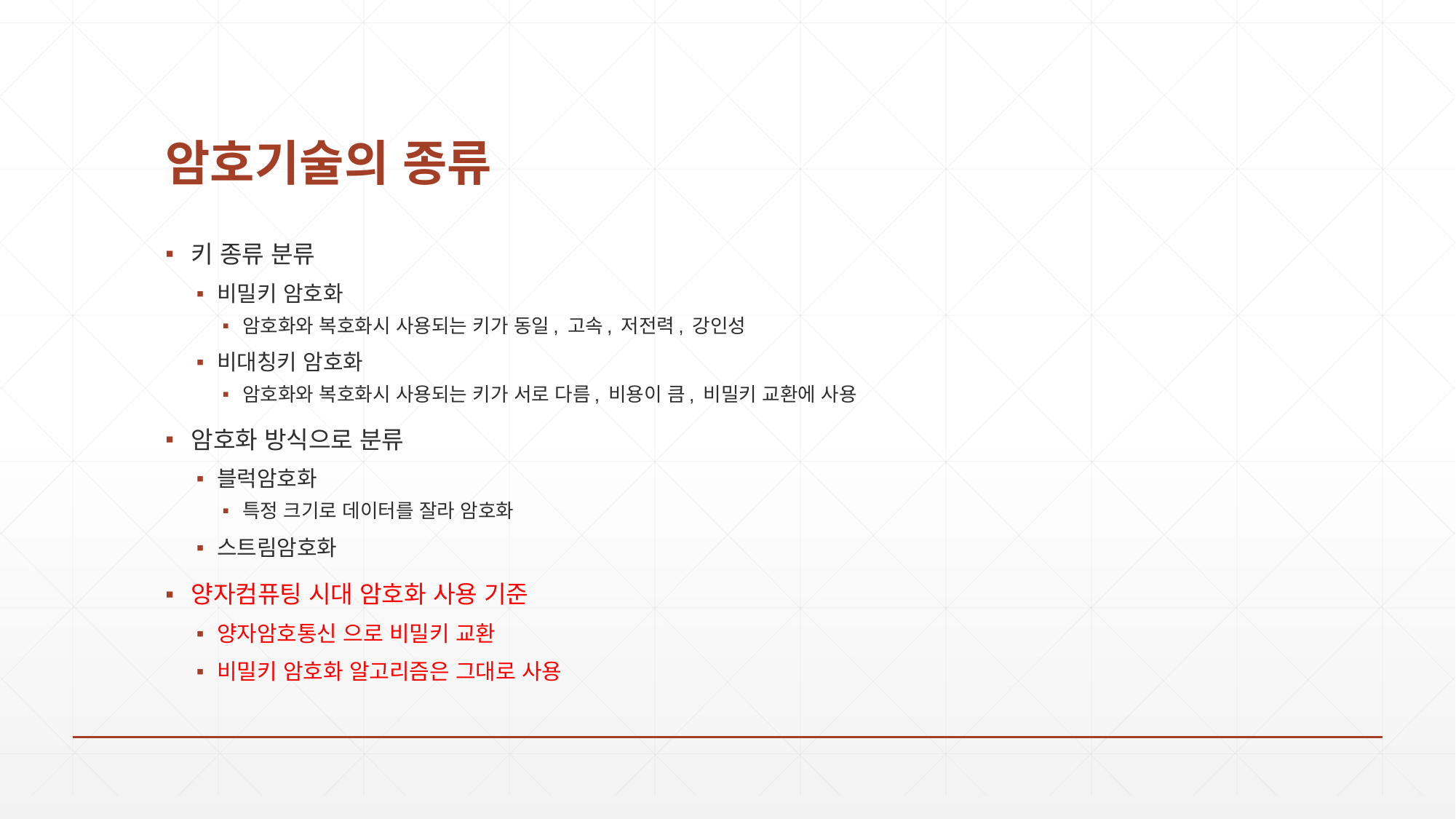

# 암호기술의 종류
키 종류 분류
비밀키 암호화
암호화와 복호화시 사용되는 키가 동일, 고속, 저전력, 강인성
비대칭키 암호화
암호화와 복호화시 사용되는 키가 서로 다름, 비용이 큼, 비밀키 교환에 사용
암호화 방식으로 분류
블럭암호화
특정 크기로 데이터를 잘라 암호화
스트림암호화
양자컴퓨팅 시대 암호화 사용 기준
양자암호통신 으로 비밀키 교환
비밀키 암호화 알고리즘은 그대로 사용